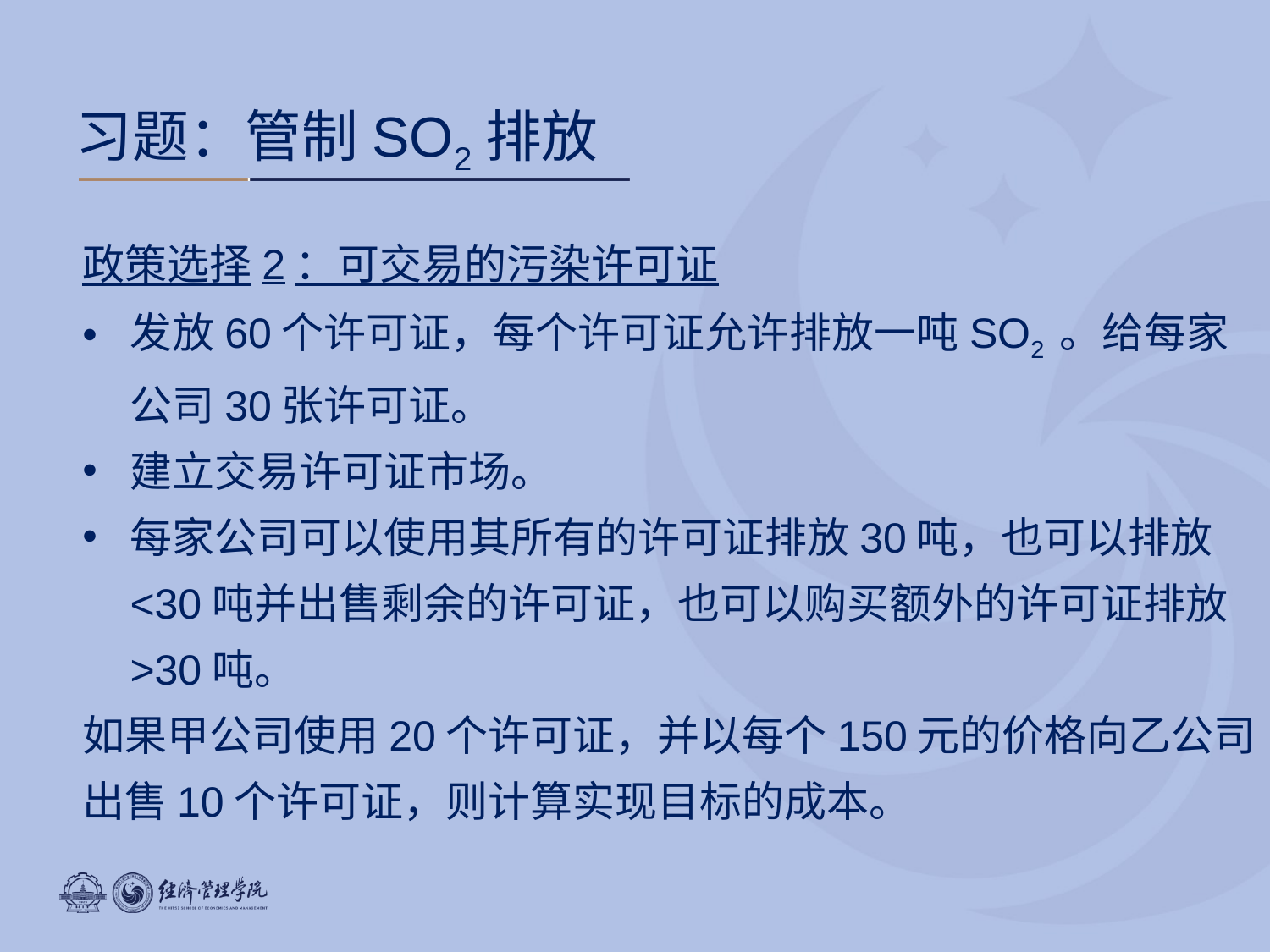

# 习题：管制SO2排放
政策选择2：可交易的污染许可证
发放60个许可证，每个许可证允许排放一吨SO2 。给每家公司30张许可证。
建立交易许可证市场。
每家公司可以使用其所有的许可证排放30吨，也可以排放<30吨并出售剩余的许可证，也可以购买额外的许可证排放>30吨。
如果甲公司使用20个许可证，并以每个150元的价格向乙公司出售10个许可证，则计算实现目标的成本。